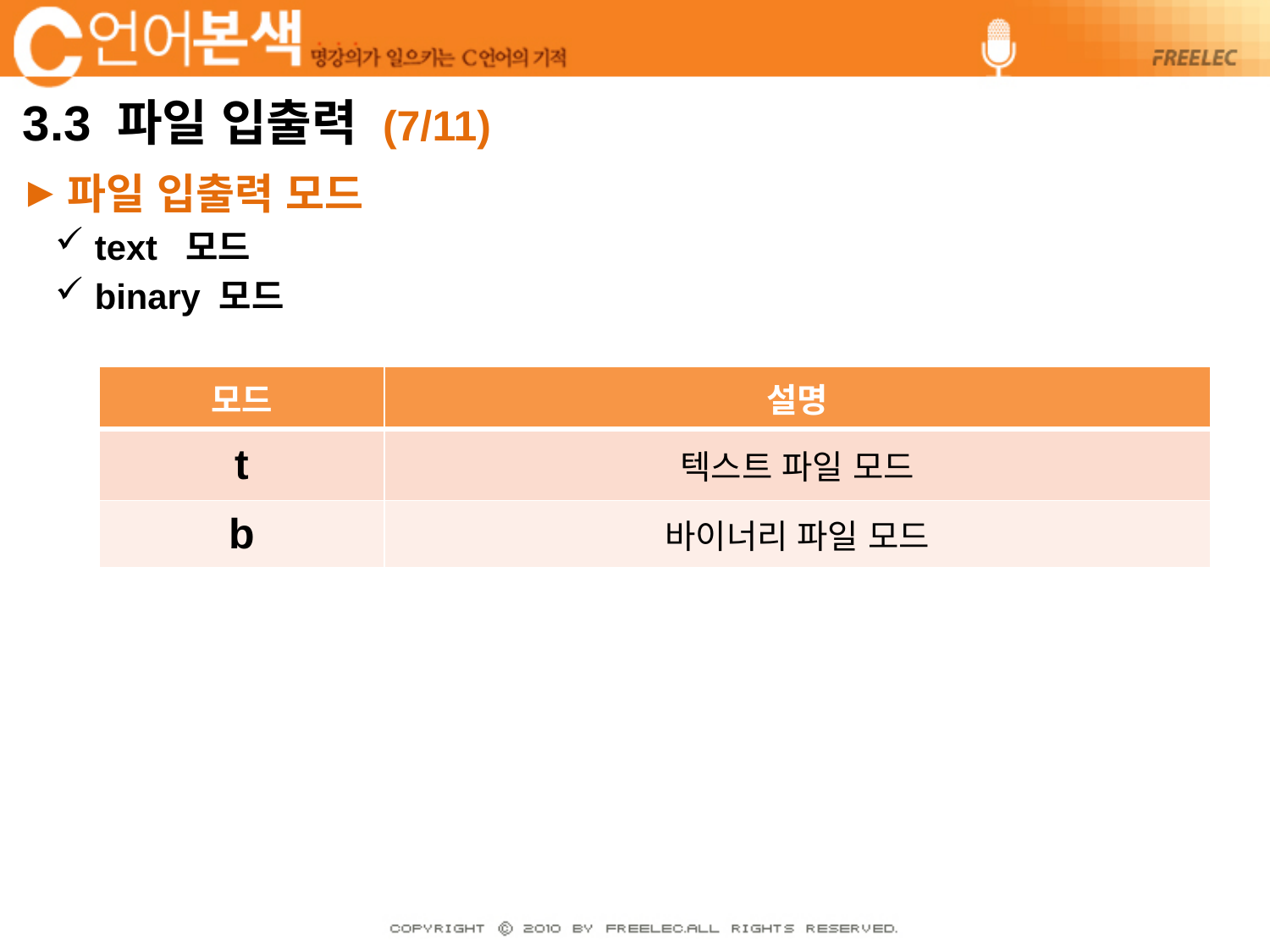

# 3.3 파일 입출력 (7/11)
파일 입출력 모드
text  모드
binary 모드

| 모드 | 설명 |
| --- | --- |
| t | 텍스트 파일 모드 |
| b | 바이너리 파일 모드 |